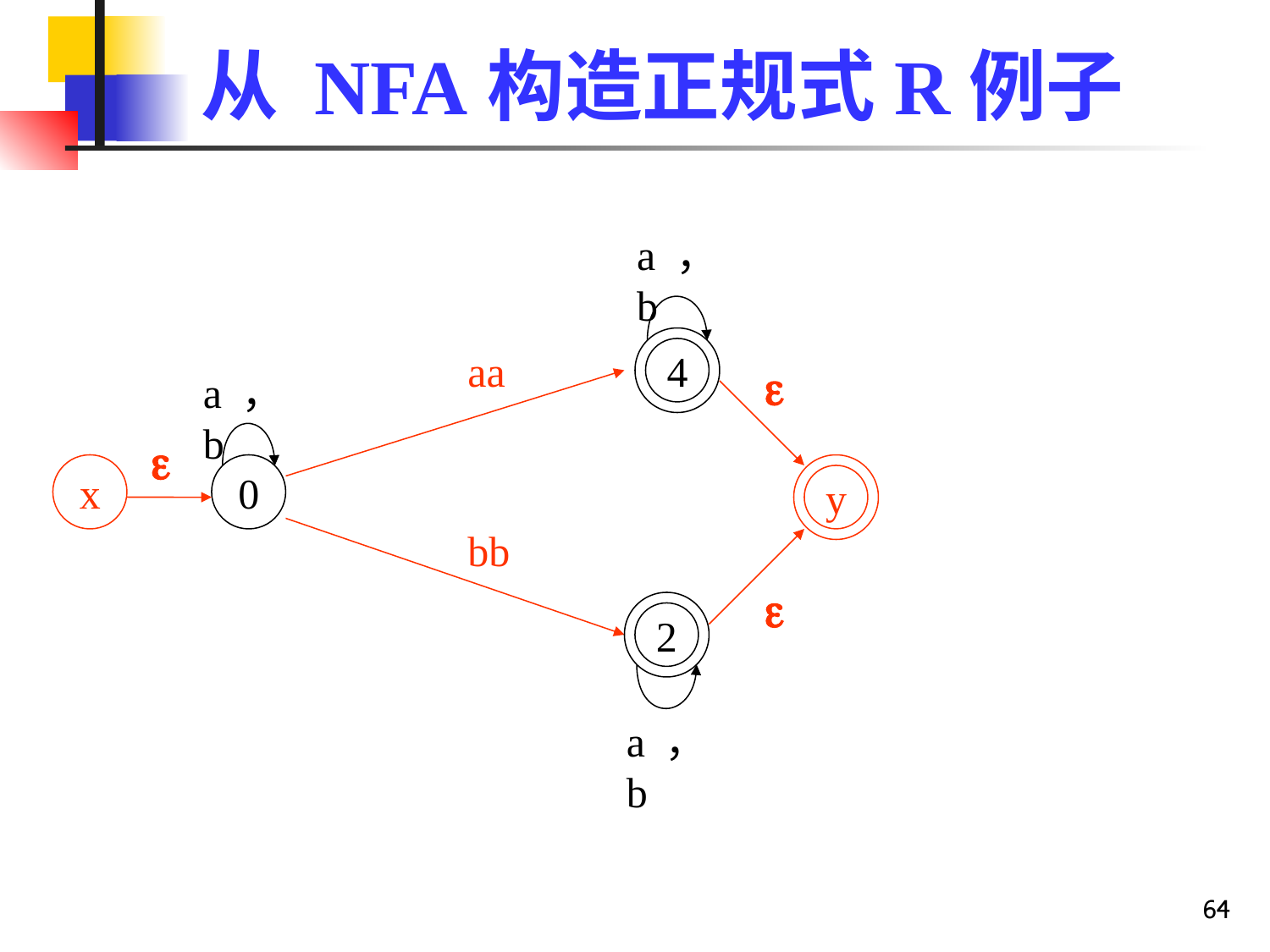

# 从 NFA构造正规式R例子
a，b

aa
4
ε
a，b

ε
x
0

y

bb

ε

2
a，b
64